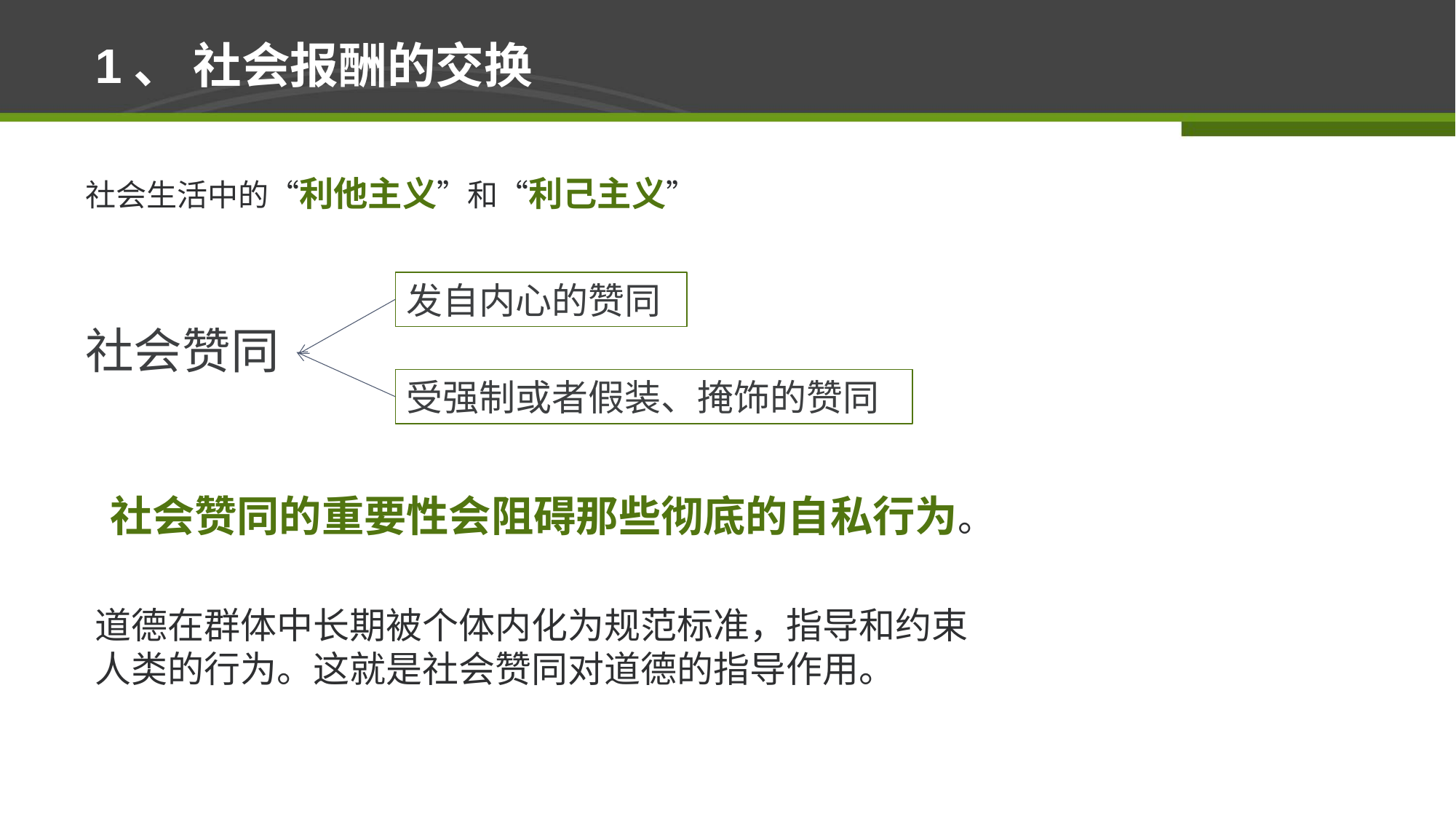

1、 社会报酬的交换
社会生活中的“利他主义”和“利己主义”

发自内心的赞同
社会赞同
受强制或者假装、掩饰的赞同
社会赞同的重要性会阻碍那些彻底的自私行为。

道德在群体中长期被个体内化为规范标准，指导和约束人类的行为。这就是社会赞同对道德的指导作用。